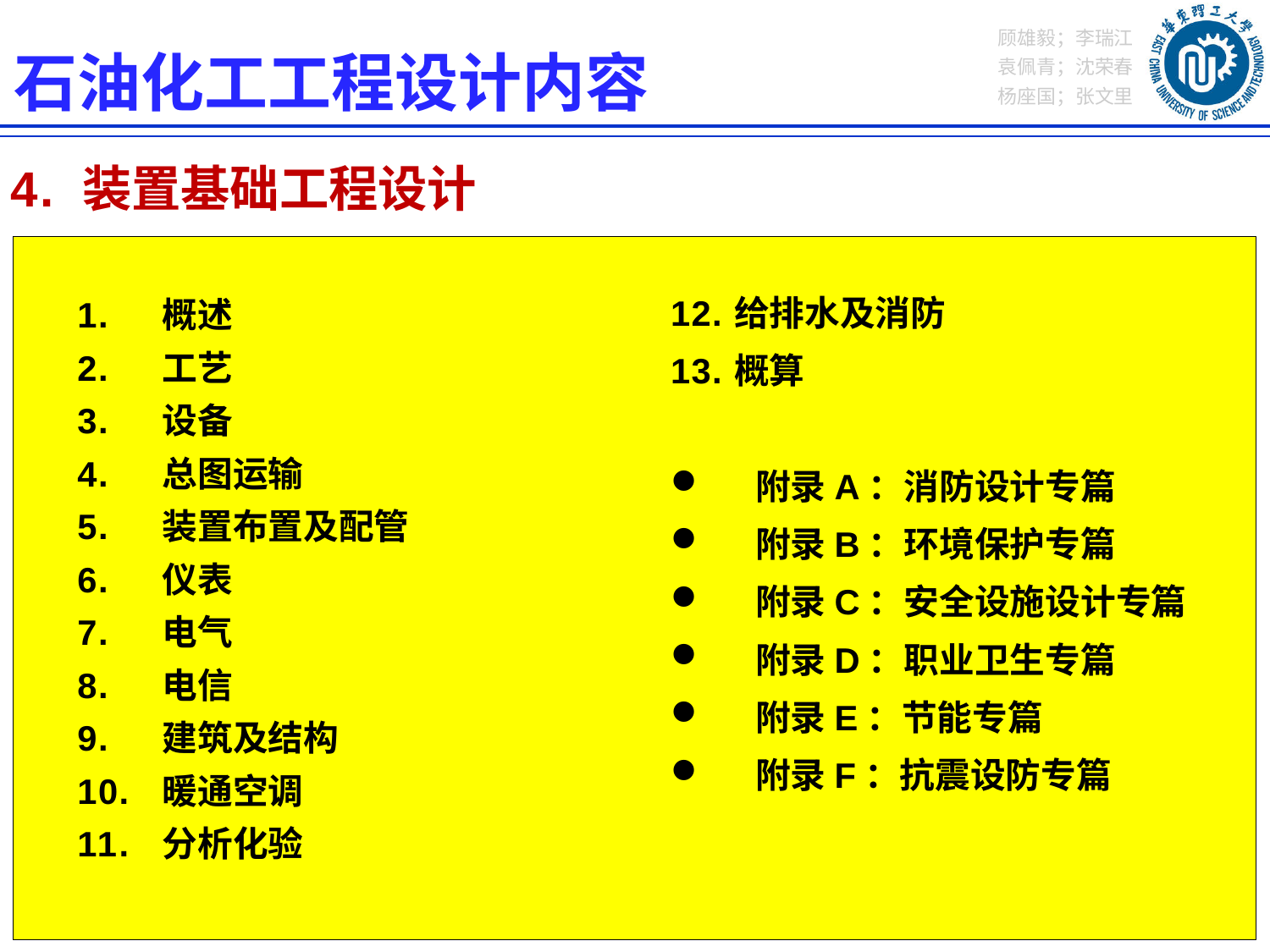

石油化工工程设计内容
装置基础工程设计

概述
工艺
设备
总图运输
装置布置及配管
仪表
电气
电信
建筑及结构
暖通空调
分析化验
给排水及消防
概算

附录A：消防设计专篇
附录B：环境保护专篇
附录C：安全设施设计专篇
附录D：职业卫生专篇
附录E：节能专篇
附录F：抗震设防专篇